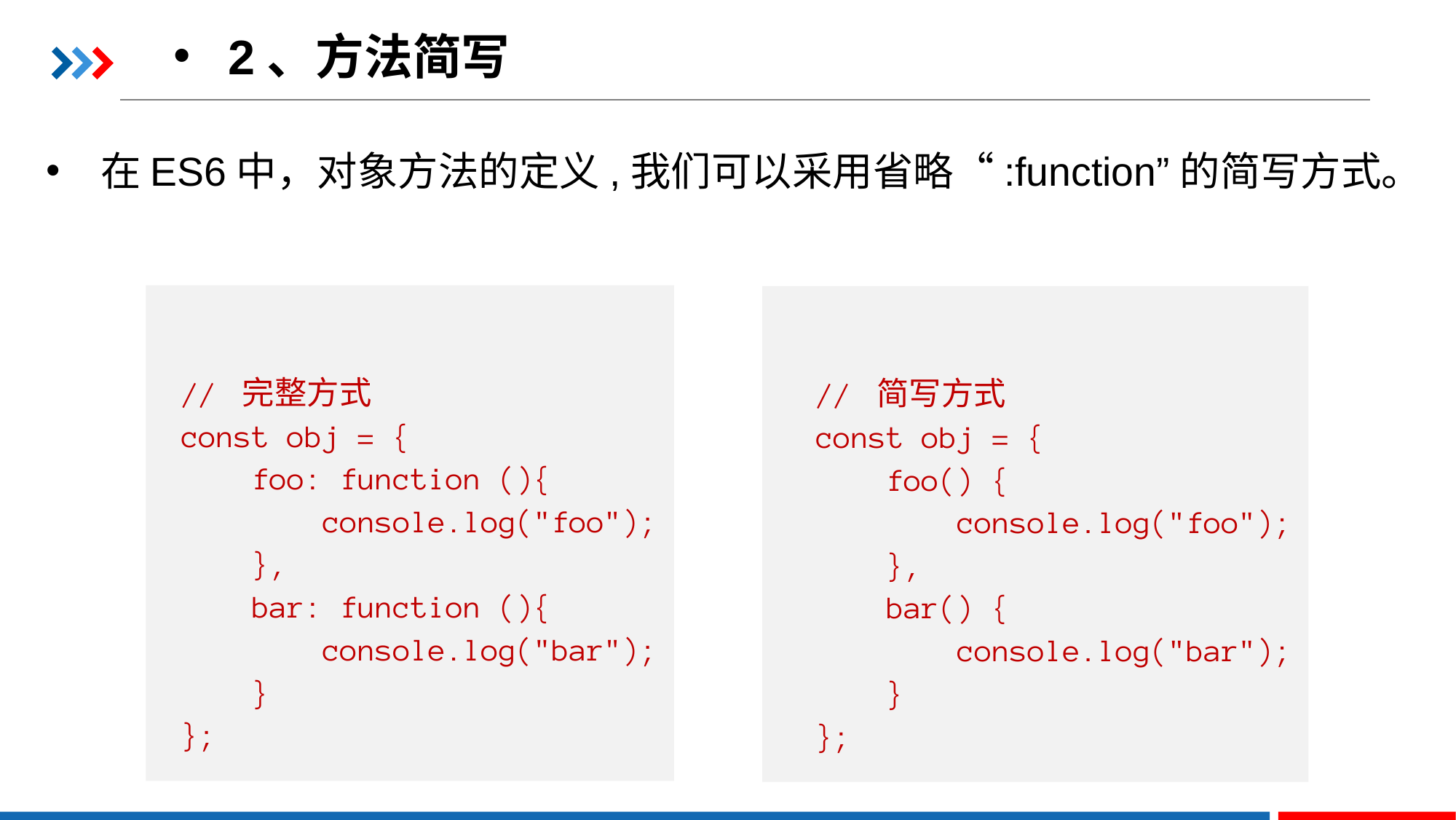

2、方法简写
在ES6中，对象方法的定义,我们可以采用省略“:function”的简写方式。

// 完整方式
const obj = {
    foo: function (){
        console.log("foo");
    },
    bar: function (){
        console.log("bar");
    }
};
// 简写方式
const obj = {
    foo() {
        console.log("foo");
    },
    bar() {
        console.log("bar");
    }
};